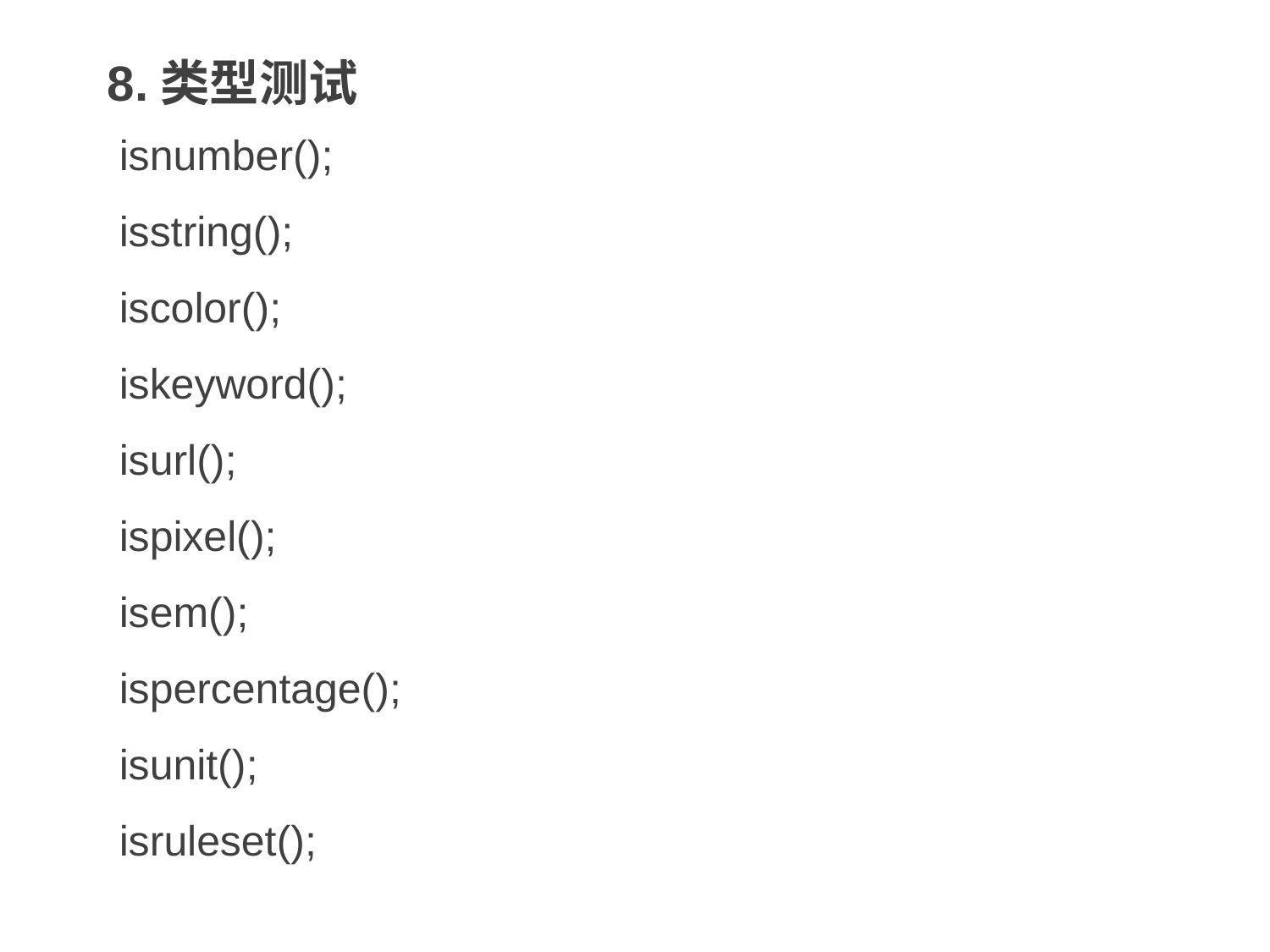

8.类型测试
 isnumber();
 isstring();
 iscolor();
 iskeyword();
 isurl();
 ispixel();
 isem();
 ispercentage();
 isunit();
 isruleset();